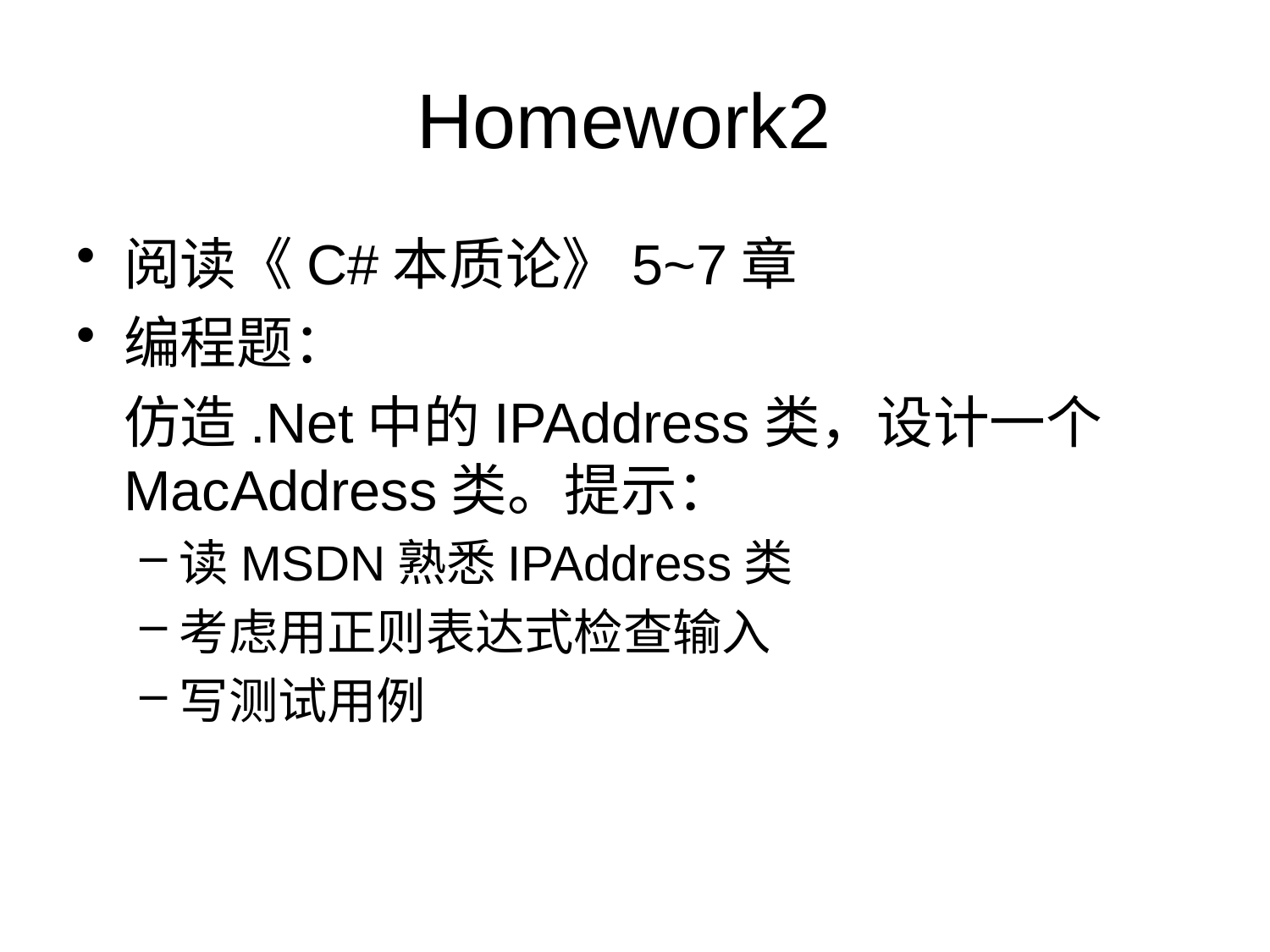

# Homework2
阅读《C#本质论》5~7章
编程题：
	仿造.Net中的IPAddress类，设计一个MacAddress类。提示：
读MSDN熟悉IPAddress类
考虑用正则表达式检查输入
写测试用例